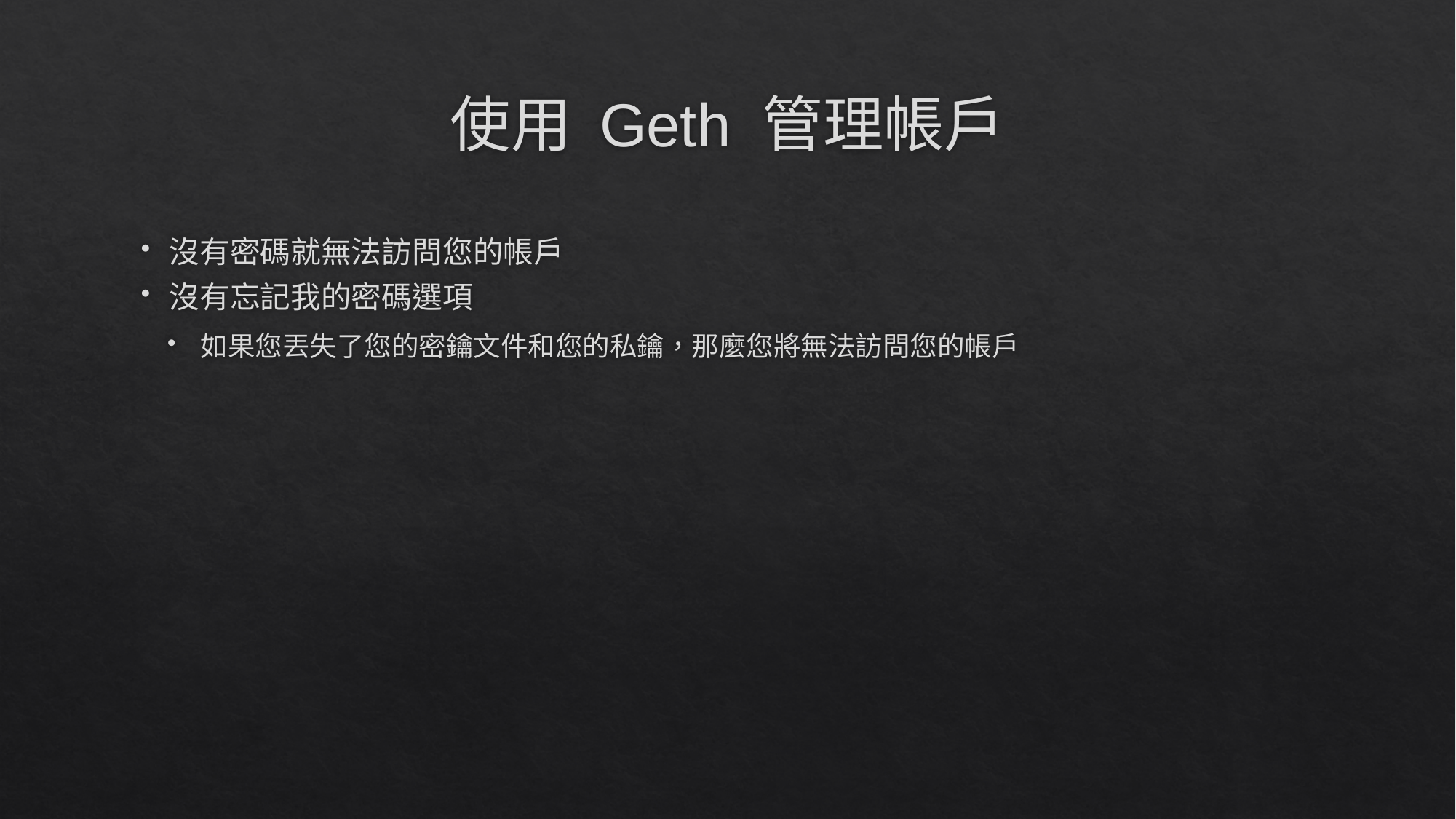

# 使用 Geth 管理帳戶
沒有密碼就無法訪問您的帳戶
沒有忘記我的密碼選項
如果您丟失了您的密鑰文件和您的私鑰，那麼您將無法訪問您的帳戶